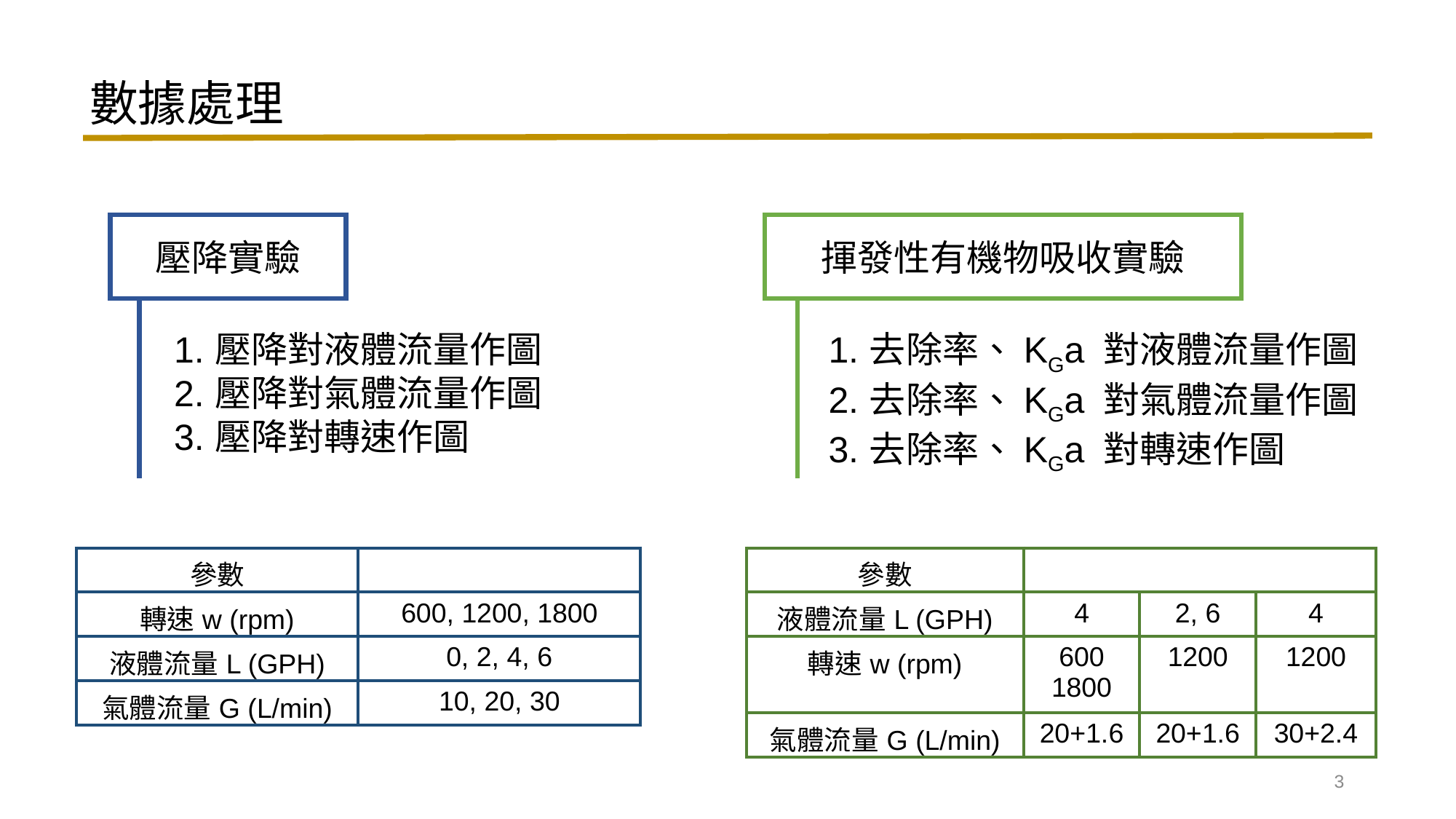

數據處理
壓降實驗
揮發性有機物吸收實驗
壓降對液體流量作圖
壓降對氣體流量作圖
壓降對轉速作圖
去除率、KGa 對液體流量作圖
去除率、KGa 對氣體流量作圖
去除率、KGa 對轉速作圖

| 參數 |  |
| --- | --- |
| 轉速w (rpm) | 600, 1200, 1800 |
| 液體流量L (GPH) | 0, 2, 4, 6 |
| 氣體流量G (L/min) | 10, 20, 30 |
| 參數 |  |  |  |
| --- | --- | --- | --- |
| 液體流量L (GPH) | 4 | 2, 6 | 4 |
| 轉速w (rpm) | 600 1800 | 1200 | 1200 |
| 氣體流量G (L/min) | 20+1.6 | 20+1.6 | 30+2.4 |
3